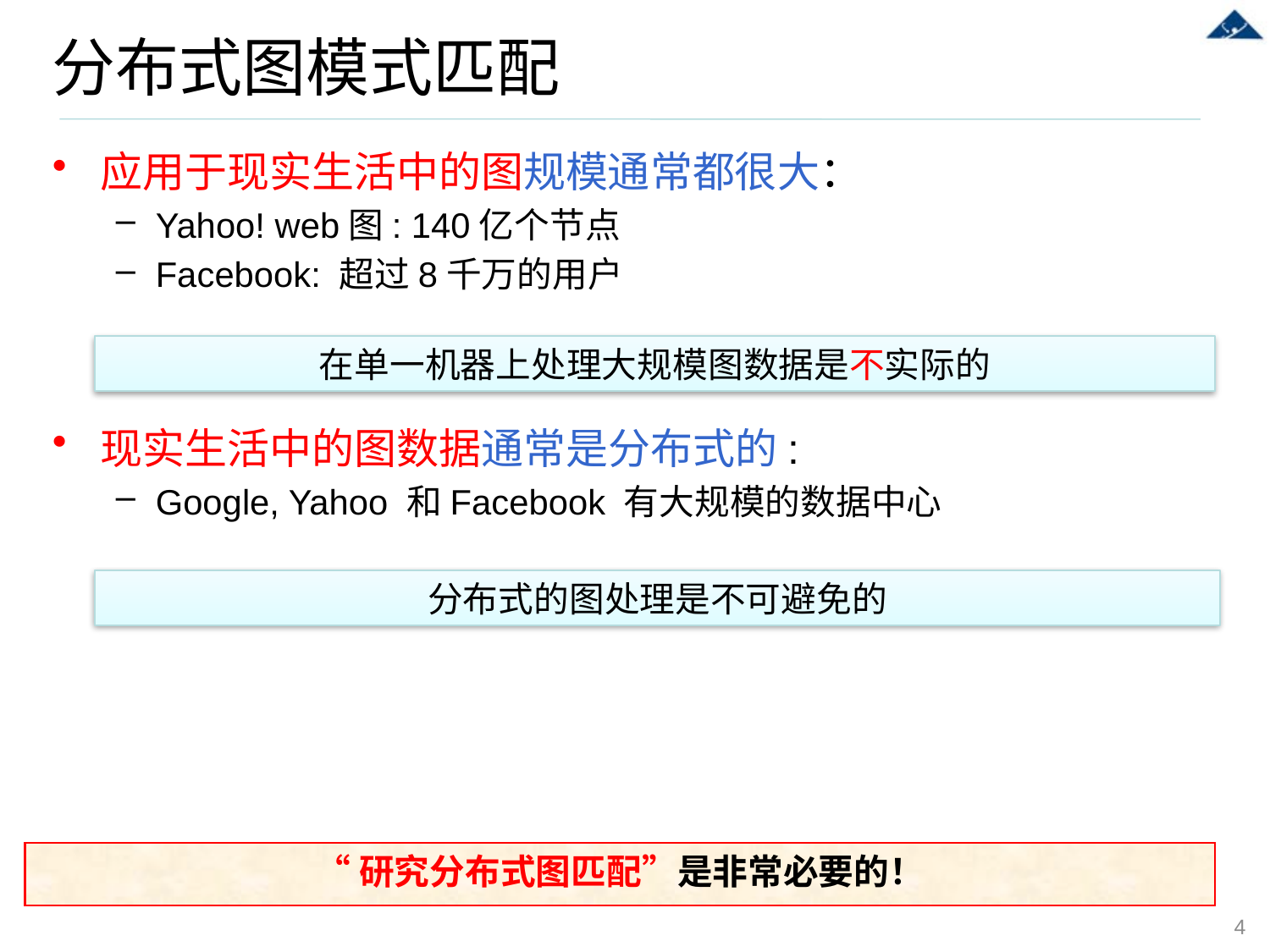

# 分布式图模式匹配
应用于现实生活中的图规模通常都很大：
Yahoo! web图: 140亿个节点
Facebook: 超过8千万的用户

现实生活中的图数据通常是分布式的:
Google, Yahoo 和Facebook 有大规模的数据中心
在单一机器上处理大规模图数据是不实际的
分布式的图处理是不可避免的
“研究分布式图匹配”是非常必要的！
4